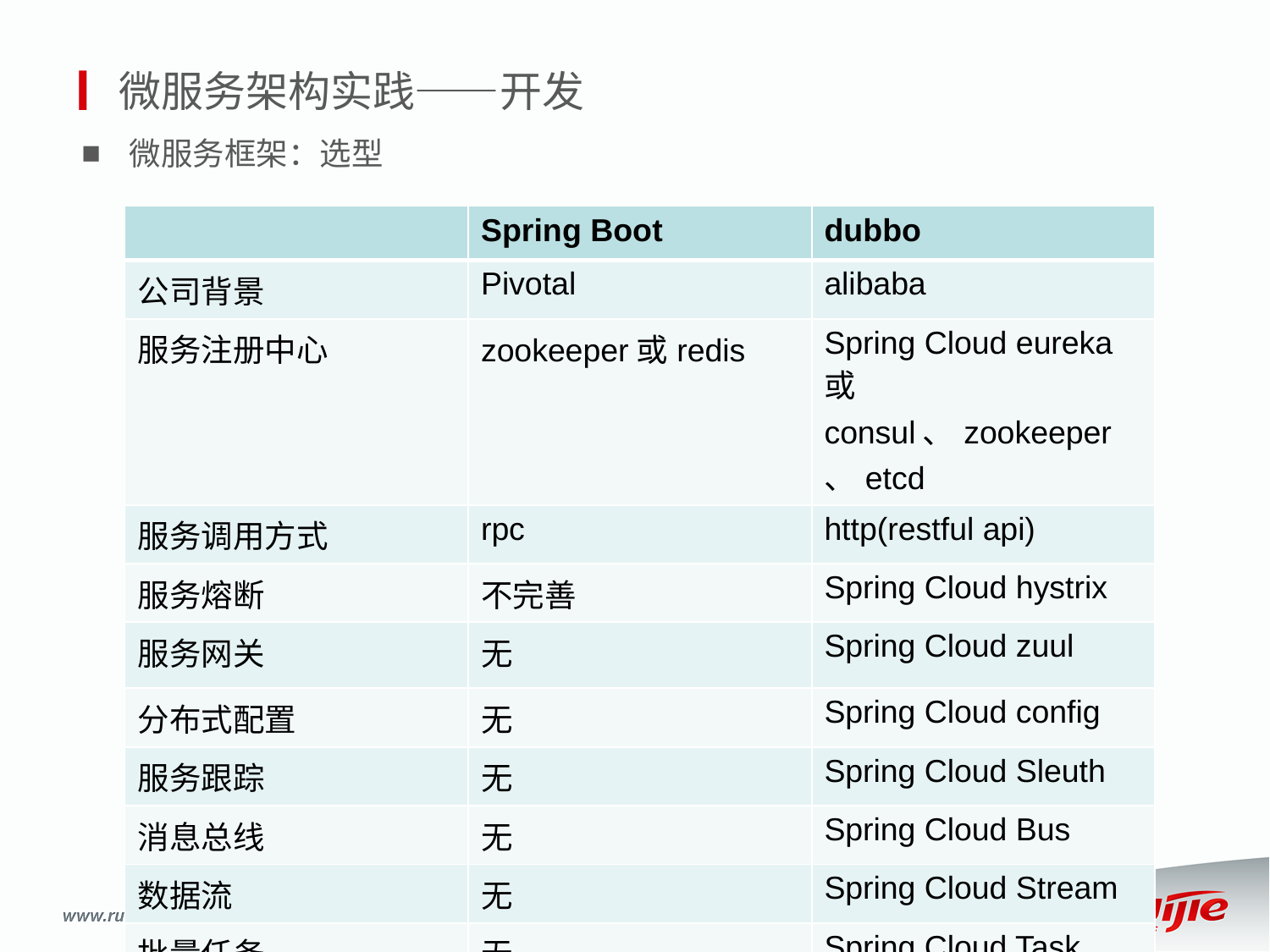

# 微服务架构实践——开发
微服务框架：选型

|  | Spring Boot | dubbo |
| --- | --- | --- |
| 公司背景 | Pivotal | alibaba |
| 服务注册中心 | zookeeper或redis | Spring Cloud eureka或consul、zookeeper、etcd |
| 服务调用方式 | rpc | http(restful api) |
| 服务熔断 | 不完善 | Spring Cloud hystrix |
| 服务网关 | 无 | Spring Cloud zuul |
| 分布式配置 | 无 | Spring Cloud config |
| 服务跟踪 | 无 | Spring Cloud Sleuth |
| 消息总线 | 无 | Spring Cloud Bus |
| 数据流 | 无 | Spring Cloud Stream |
| 批量任务 | 无 | Spring Cloud Task |